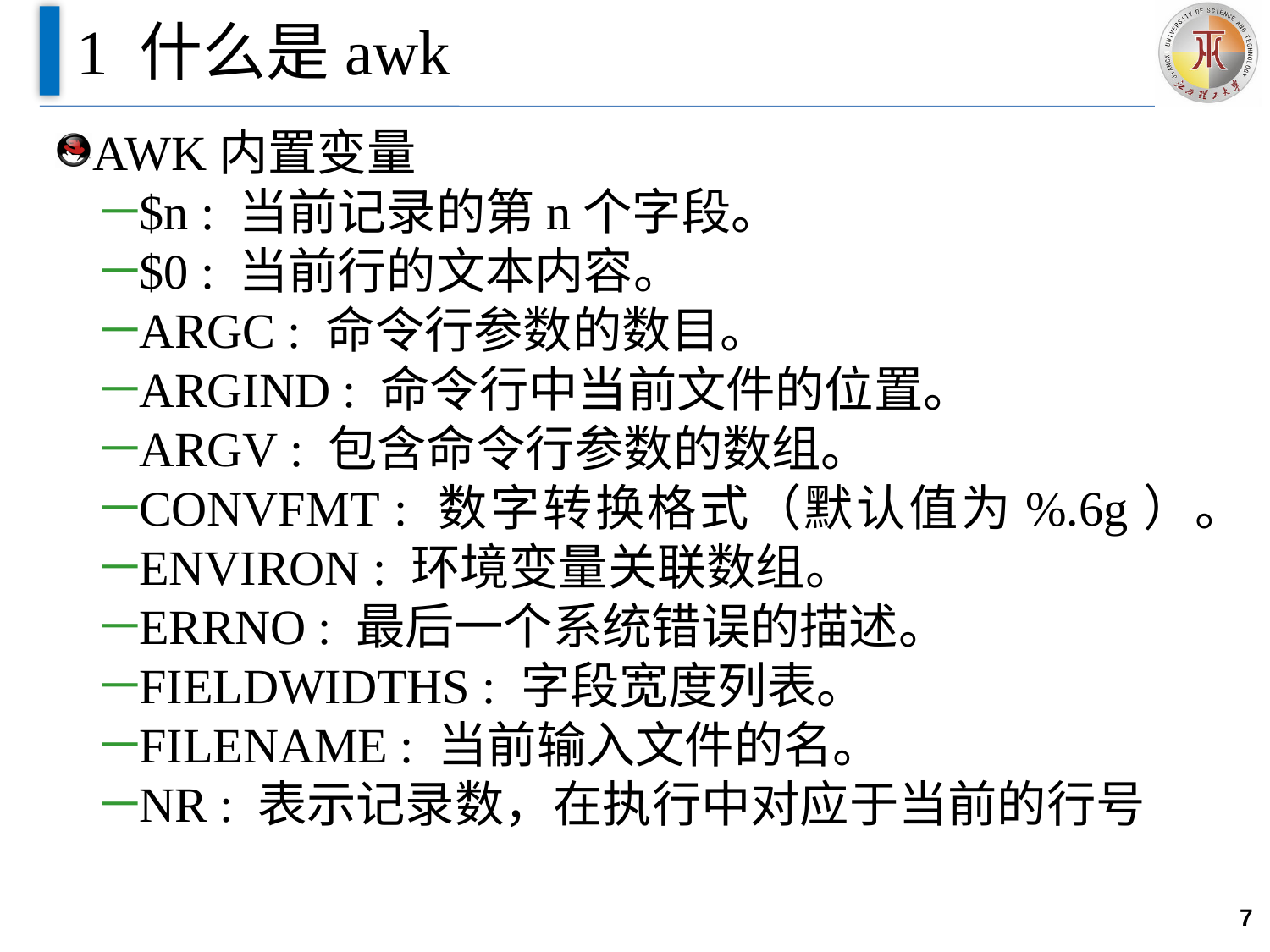

# 1 什么是awk
AWK内置变量
$n : 当前记录的第n个字段。
$0 : 当前行的文本内容。
ARGC : 命令行参数的数目。
ARGIND : 命令行中当前文件的位置。
ARGV : 包含命令行参数的数组。
CONVFMT : 数字转换格式（默认值为%.6g）。
ENVIRON : 环境变量关联数组。
ERRNO : 最后一个系统错误的描述。
FIELDWIDTHS : 字段宽度列表。
FILENAME : 当前输入文件的名。
NR : 表示记录数，在执行中对应于当前的行号
7